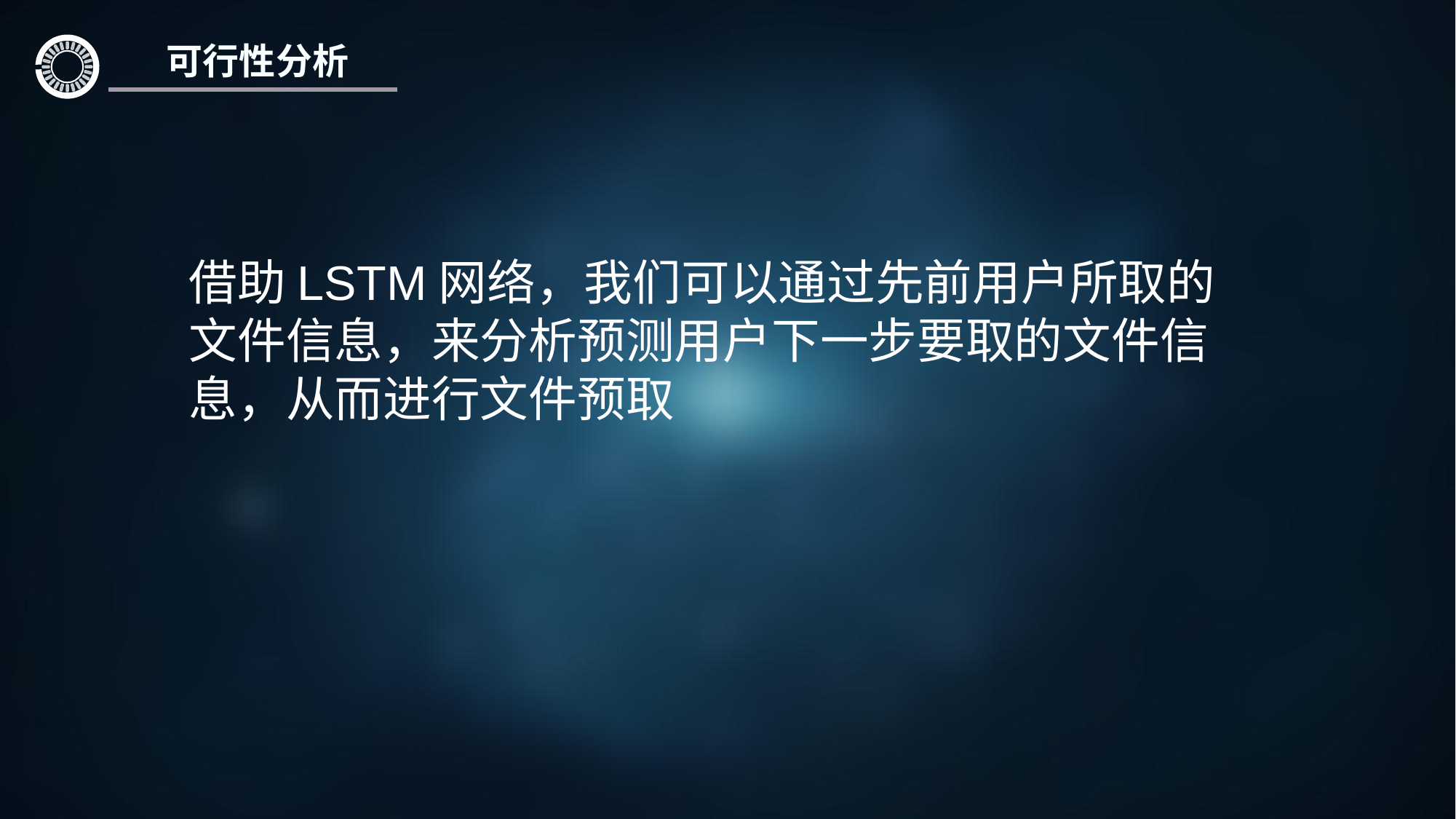

可行性分析
借助LSTM网络，我们可以通过先前用户所取的文件信息，来分析预测用户下一步要取的文件信息，从而进行文件预取